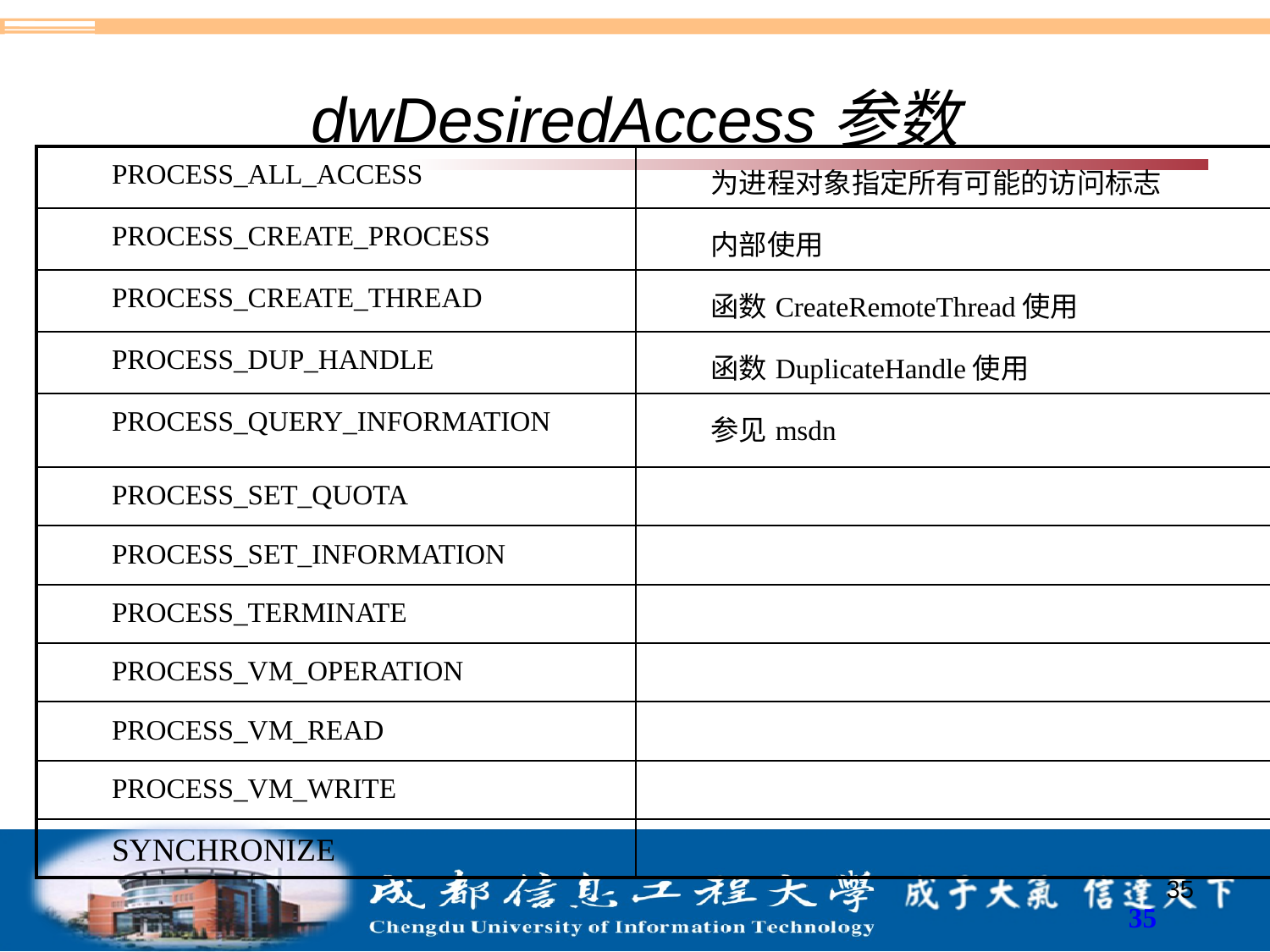

# dwDesiredAccess参数
| PROCESS\_ALL\_ACCESS | 为进程对象指定所有可能的访问标志 |
| --- | --- |
| PROCESS\_CREATE\_PROCESS | 内部使用 |
| PROCESS\_CREATE\_THREAD | 函数CreateRemoteThread使用 |
| PROCESS\_DUP\_HANDLE | 函数DuplicateHandle使用 |
| PROCESS\_QUERY\_INFORMATION | 参见msdn |
| PROCESS\_SET\_QUOTA |  |
| PROCESS\_SET\_INFORMATION |  |
| PROCESS\_TERMINATE |  |
| PROCESS\_VM\_OPERATION |  |
| PROCESS\_VM\_READ |  |
| PROCESS\_VM\_WRITE |  |
| SYNCHRONIZE |  |